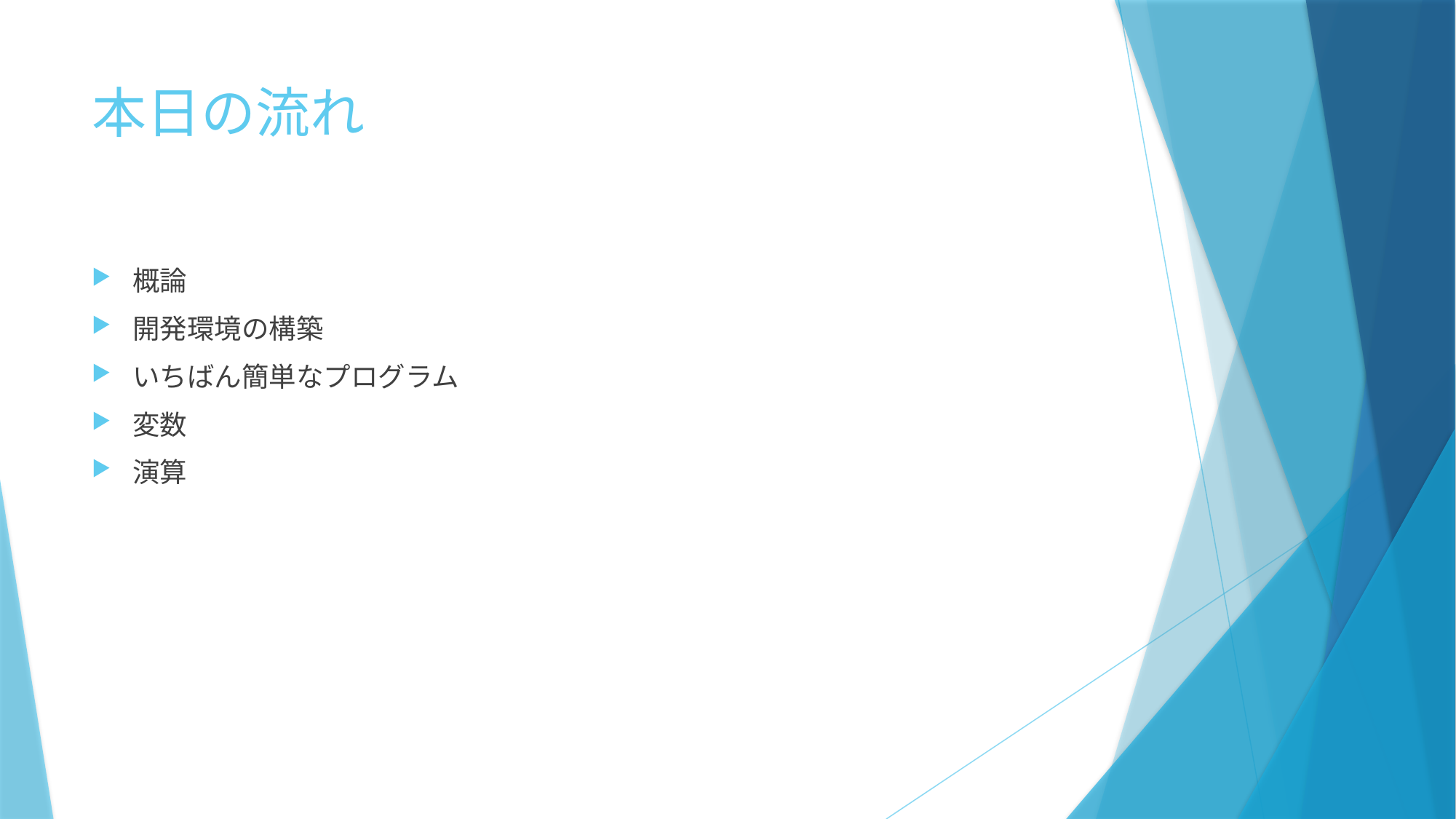

# 本日の流れ
概論
開発環境の構築
いちばん簡単なプログラム
変数
演算